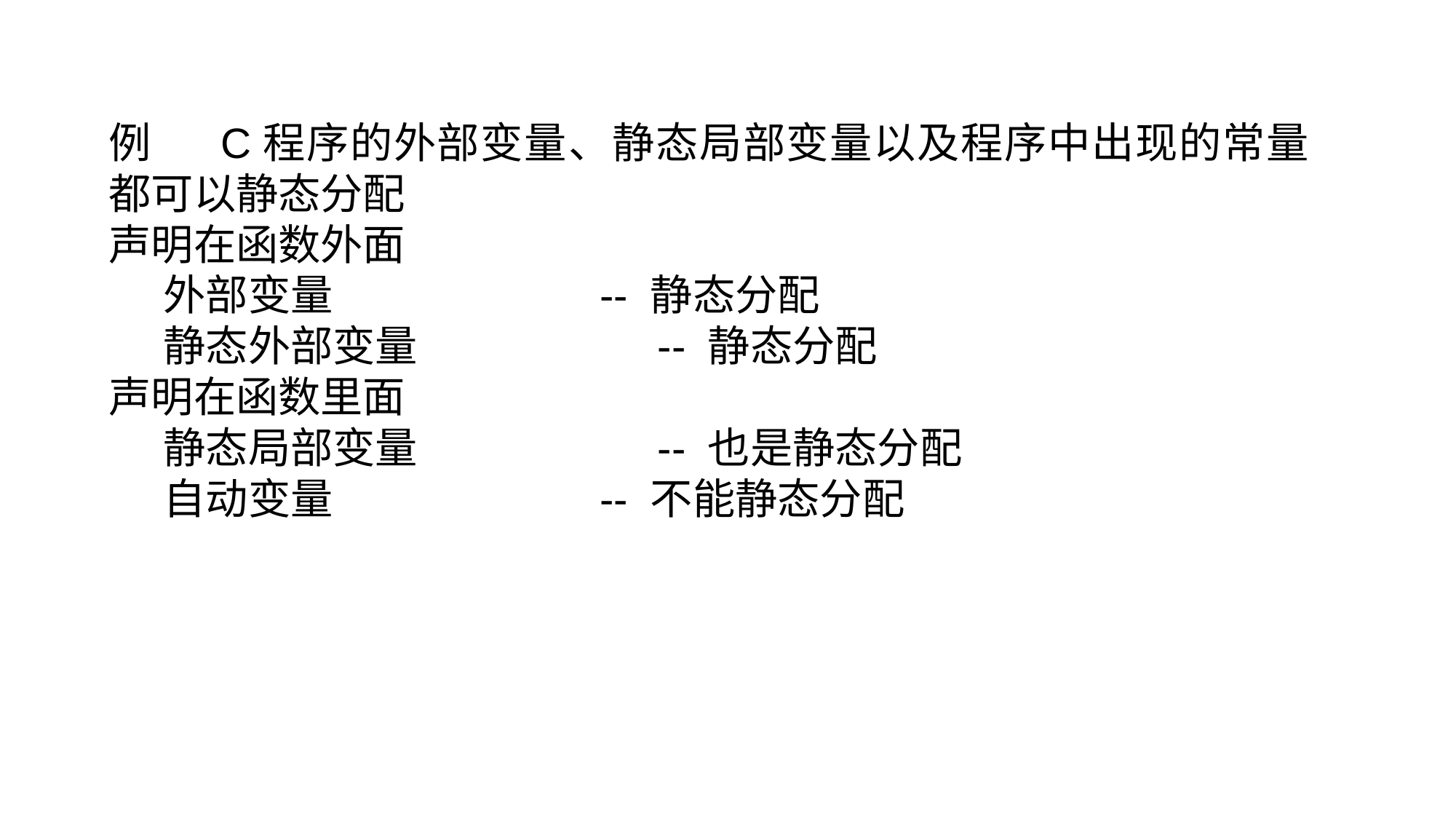

例	C程序的外部变量、静态局部变量以及程序中出现的常量都可以静态分配
声明在函数外面
外部变量			-- 静态分配
静态外部变量		     -- 静态分配
声明在函数里面
静态局部变量		     -- 也是静态分配
自动变量			-- 不能静态分配